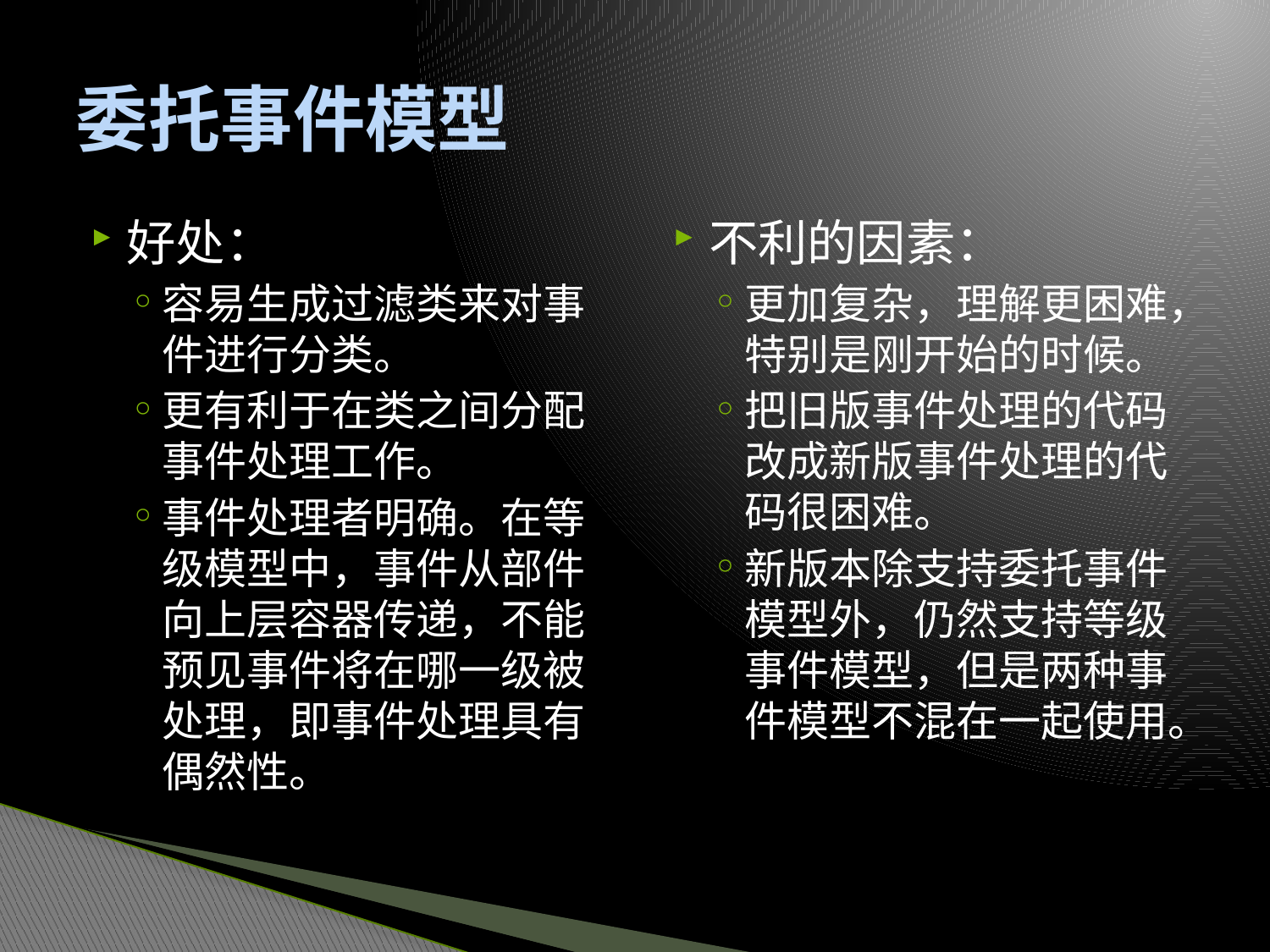

# 委托事件模型
好处：
容易生成过滤类来对事件进行分类。
更有利于在类之间分配事件处理工作。
事件处理者明确。在等级模型中，事件从部件向上层容器传递，不能预见事件将在哪一级被处理，即事件处理具有偶然性。
不利的因素：
更加复杂，理解更困难，特别是刚开始的时候。
把旧版事件处理的代码改成新版事件处理的代码很困难。
新版本除支持委托事件模型外，仍然支持等级事件模型，但是两种事件模型不混在一起使用。